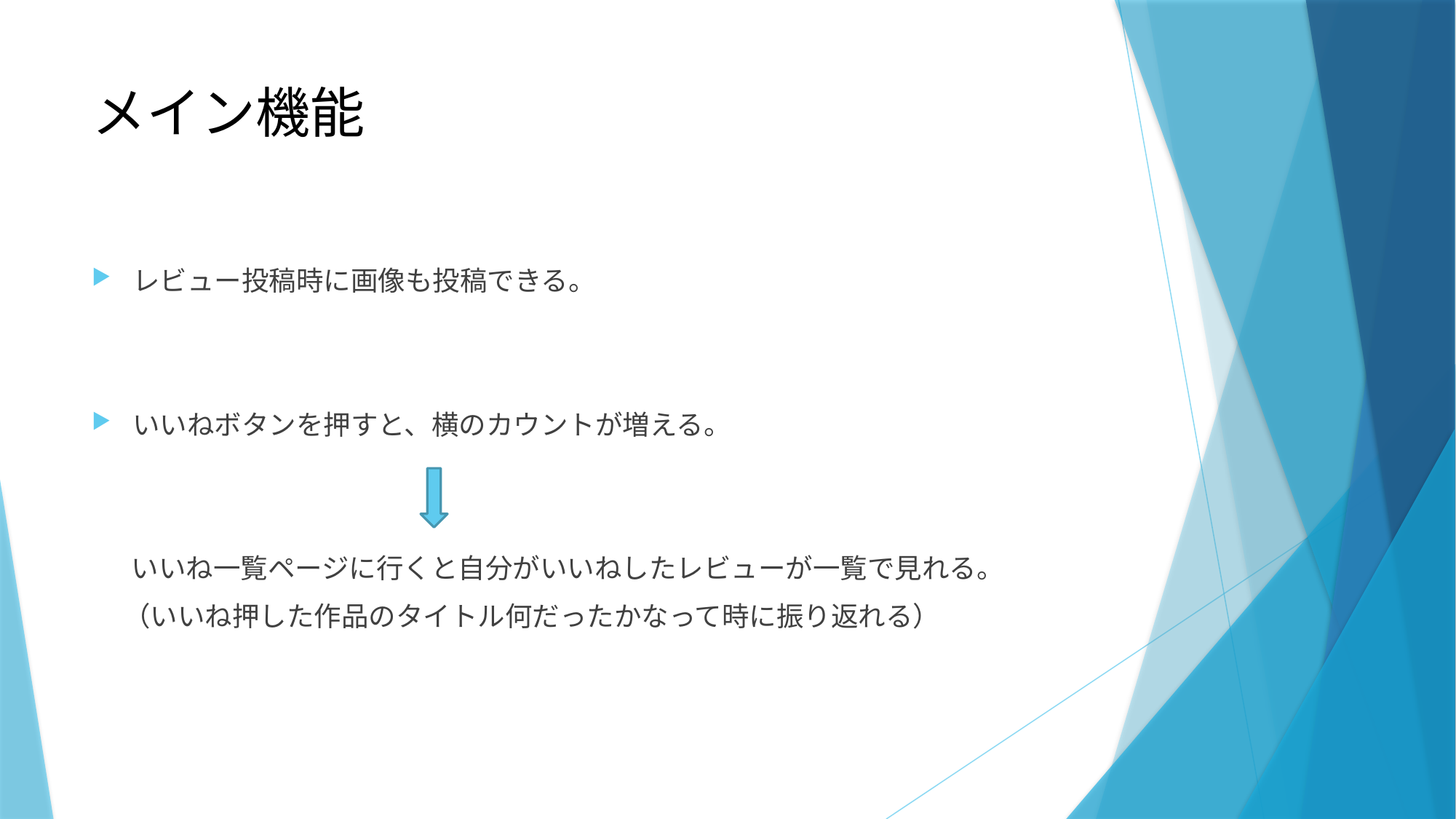

# メイン機能
レビュー投稿時に画像も投稿できる。

いいねボタンを押すと、横のカウントが増える。

　  いいね一覧ページに行くと自分がいいねしたレビューが一覧で見れる。
    （いいね押した作品のタイトル何だったかなって時に振り返れる）